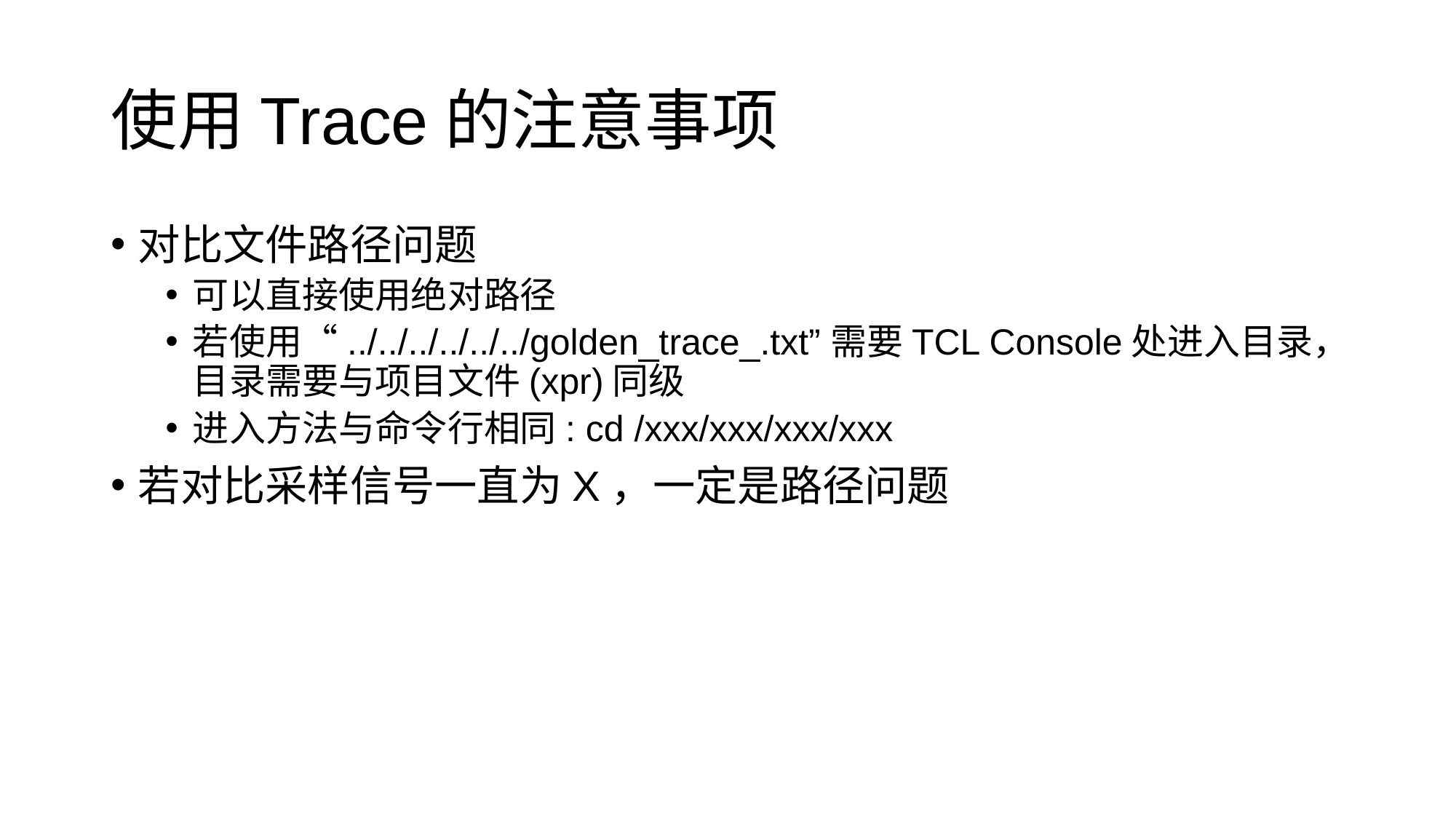

# 使用Trace的注意事项
对比文件路径问题
可以直接使用绝对路径
若使用“../../../../../../golden_trace_.txt”需要TCL Console处进入目录，目录需要与项目文件(xpr)同级
进入方法与命令行相同: cd /xxx/xxx/xxx/xxx
若对比采样信号一直为X，一定是路径问题